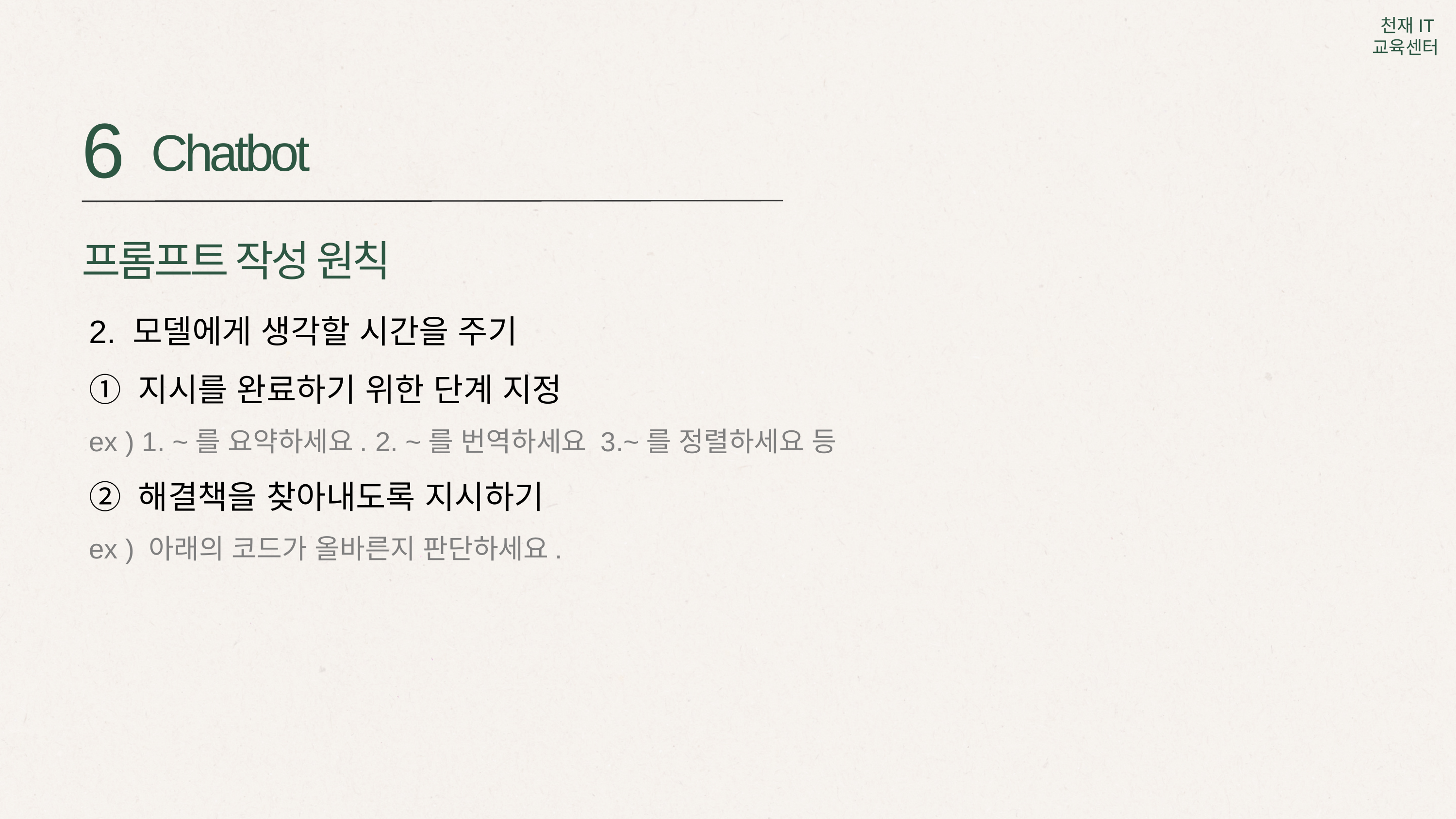

6
Chatbot

프롬프트 작성 원칙
2. 모델에게 생각할 시간을 주기
① 지시를 완료하기 위한 단계 지정
ex ) 1. ~를 요약하세요. 2. ~를 번역하세요 3.~를 정렬하세요 등
② 해결책을 찾아내도록 지시하기
ex ) 아래의 코드가 올바른지 판단하세요.